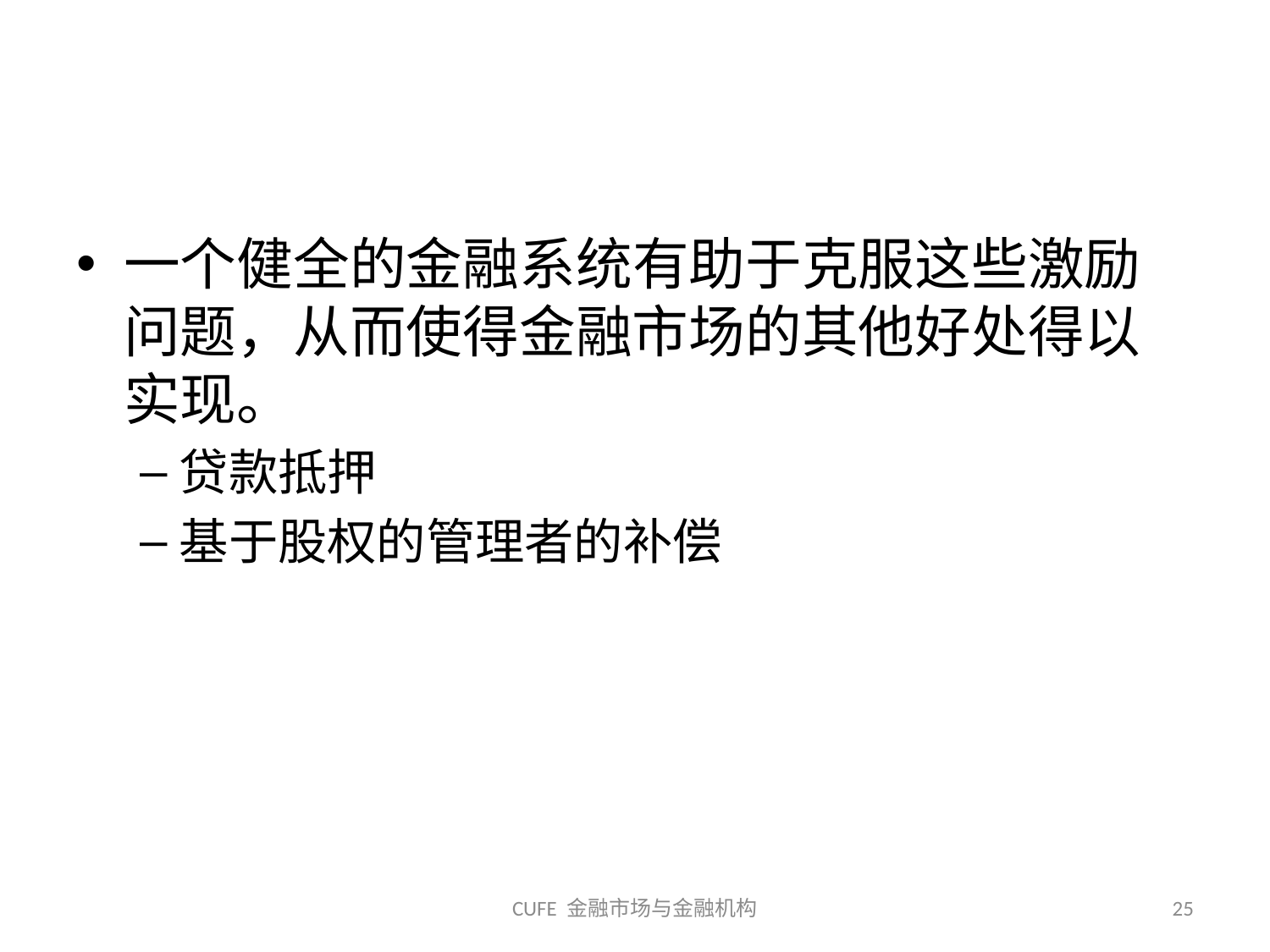

#
一个健全的金融系统有助于克服这些激励问题，从而使得金融市场的其他好处得以实现。
贷款抵押
基于股权的管理者的补偿
CUFE 金融市场与金融机构
25